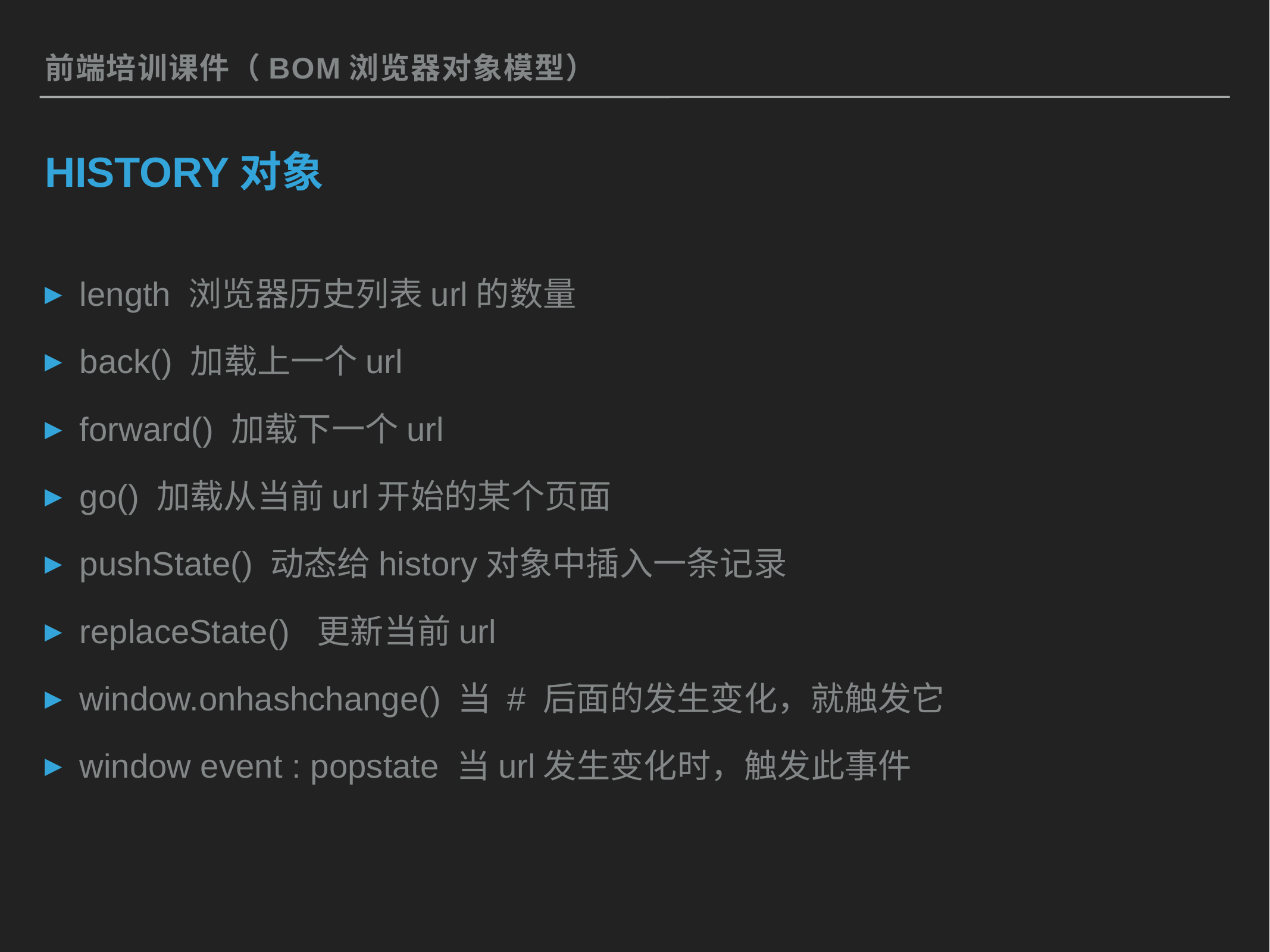

前端培训课件（BOM浏览器对象模型）
# history对象
length 浏览器历史列表url的数量
back() 加载上一个url
forward() 加载下一个url
go() 加载从当前url开始的某个页面
pushState() 动态给history对象中插入一条记录
replaceState()  更新当前url
window.onhashchange() 当 # 后面的发生变化，就触发它
window event : popstate 当url发生变化时，触发此事件